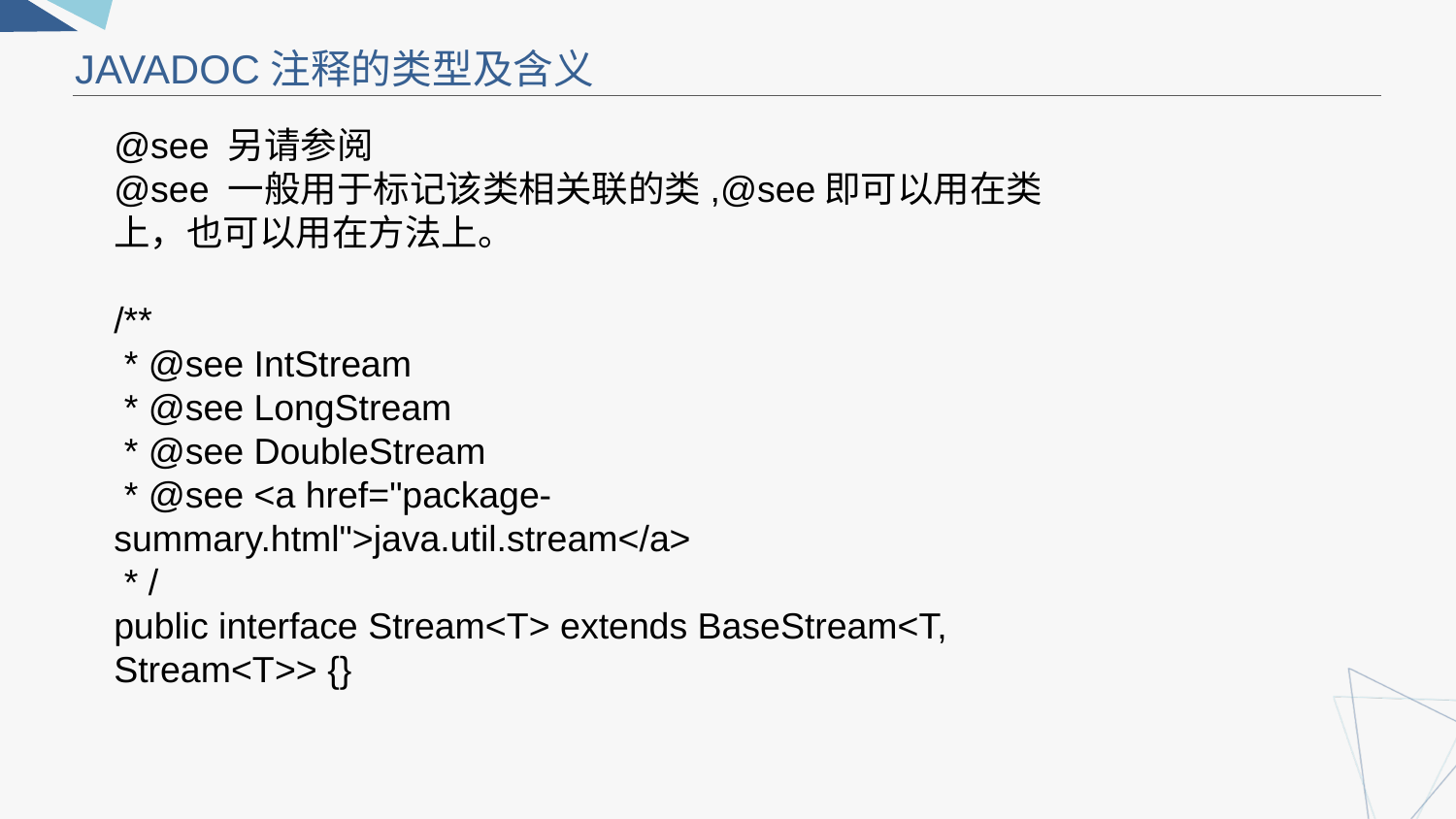

JAVADOC注释的类型及含义
@see 另请参阅
@see 一般用于标记该类相关联的类,@see即可以用在类上，也可以用在方法上。

/**
 * @see IntStream
 * @see LongStream
 * @see DoubleStream
 * @see <a href="package-summary.html">java.util.stream</a>
 * /
public interface Stream<T> extends BaseStream<T, Stream<T>> {}